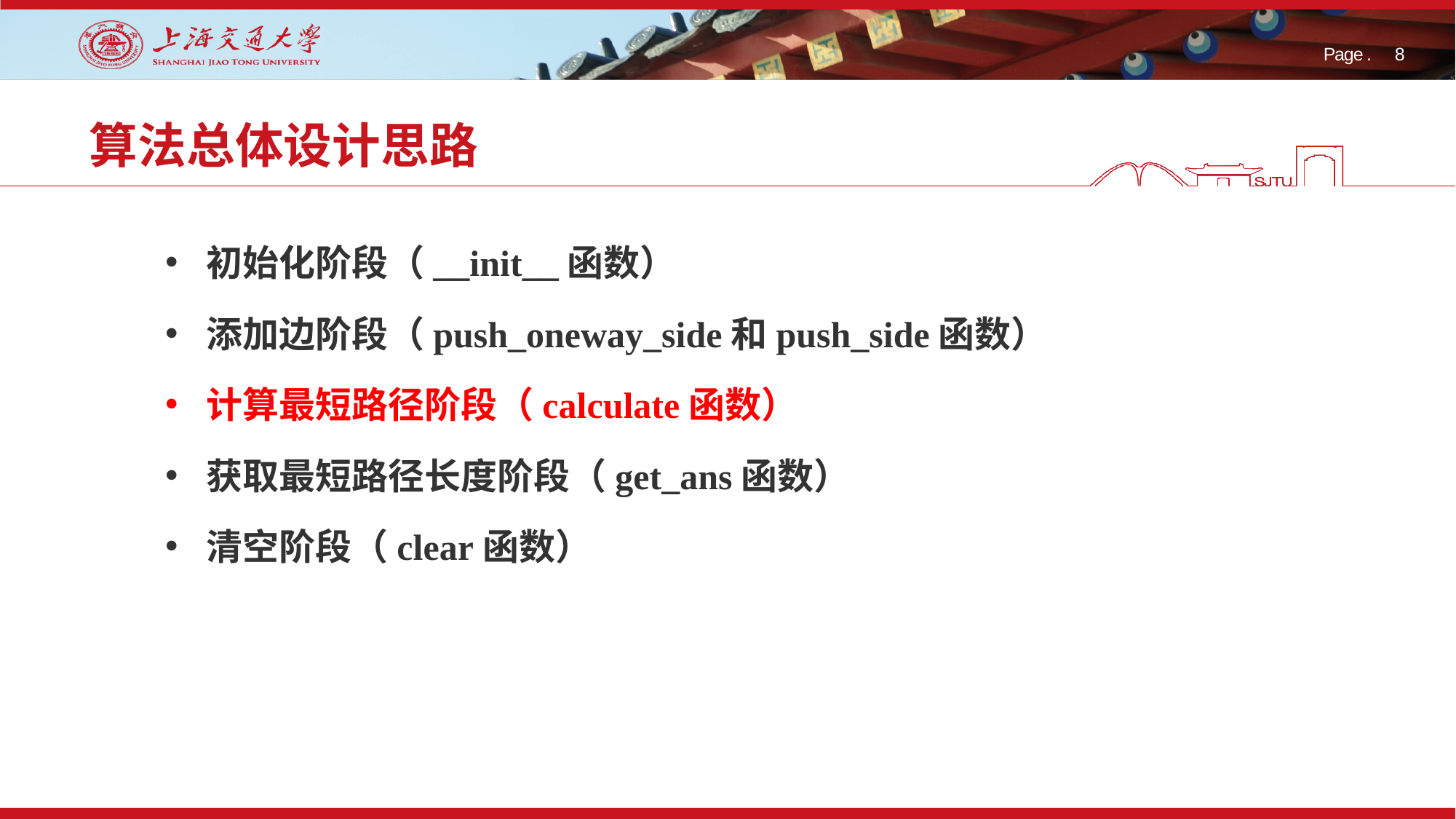

# 算法总体设计思路
初始化阶段（__init__函数）
添加边阶段（push_oneway_side和push_side函数）
计算最短路径阶段（calculate函数）
获取最短路径长度阶段（get_ans函数）
清空阶段（clear函数）